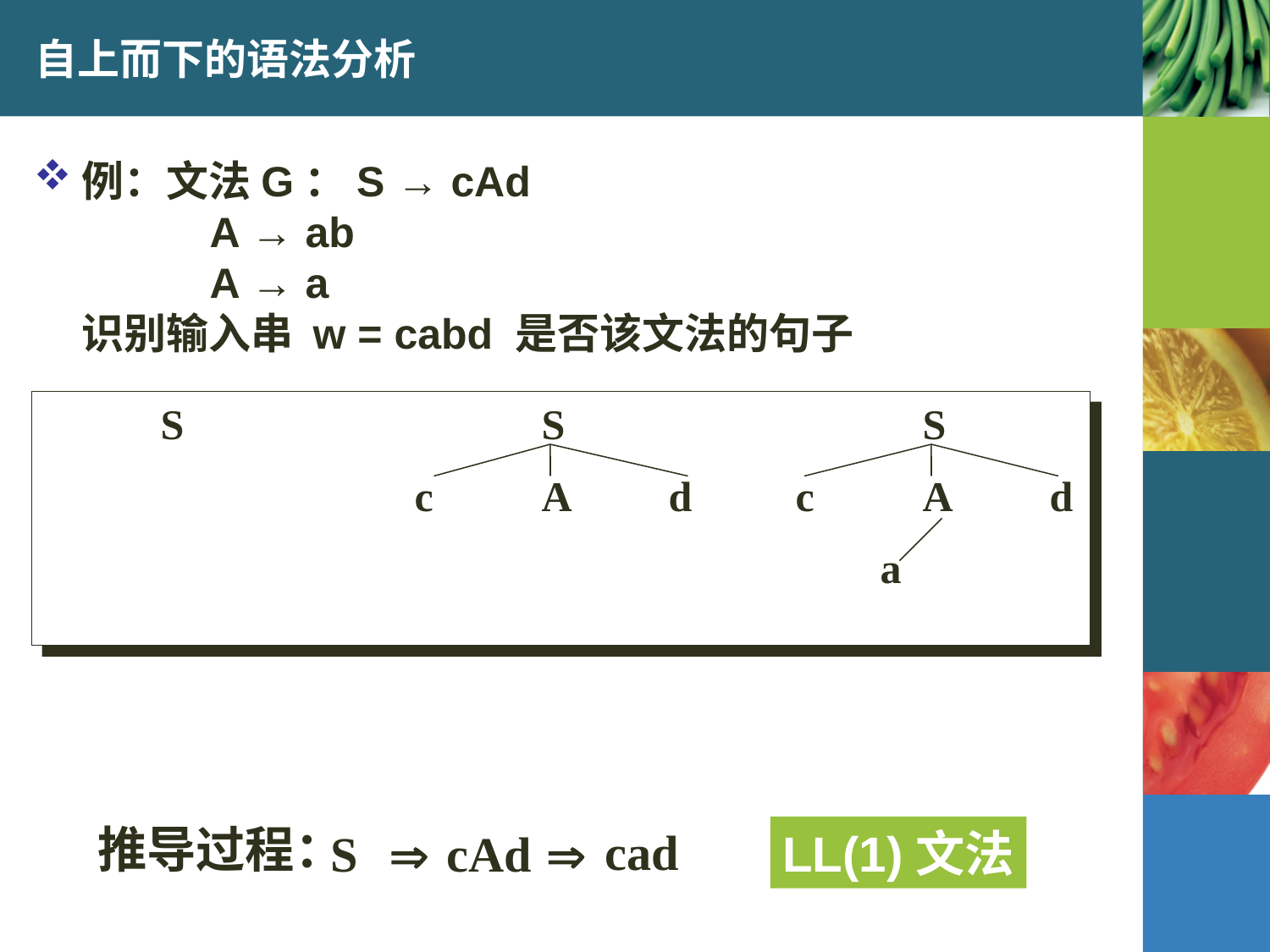

# 自上而下的语法分析
例：文法G：S → cAd
           A → ab
           A → a
识别输入串 w = cabd 是否该文法的句子

	S			S			S
			c	A	d	c	A	d
						        a

推导过程：
cad
S
 ⇒
cAd
⇒
LL(1)文法